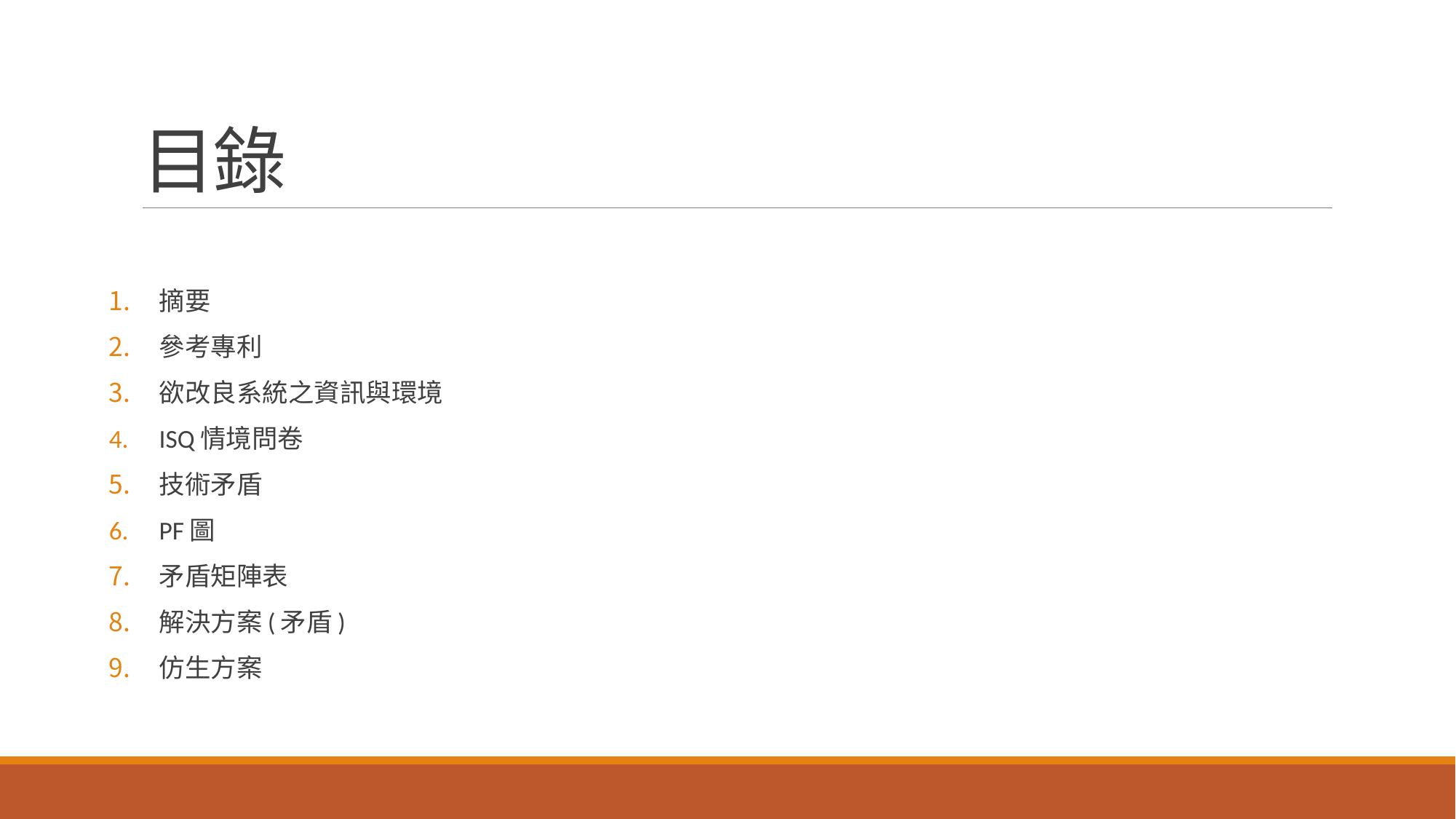

# 目錄
摘要
參考專利
欲改良系統之資訊與環境
ISQ情境問卷
技術矛盾
PF圖
矛盾矩陣表
解決方案(矛盾)
仿生方案